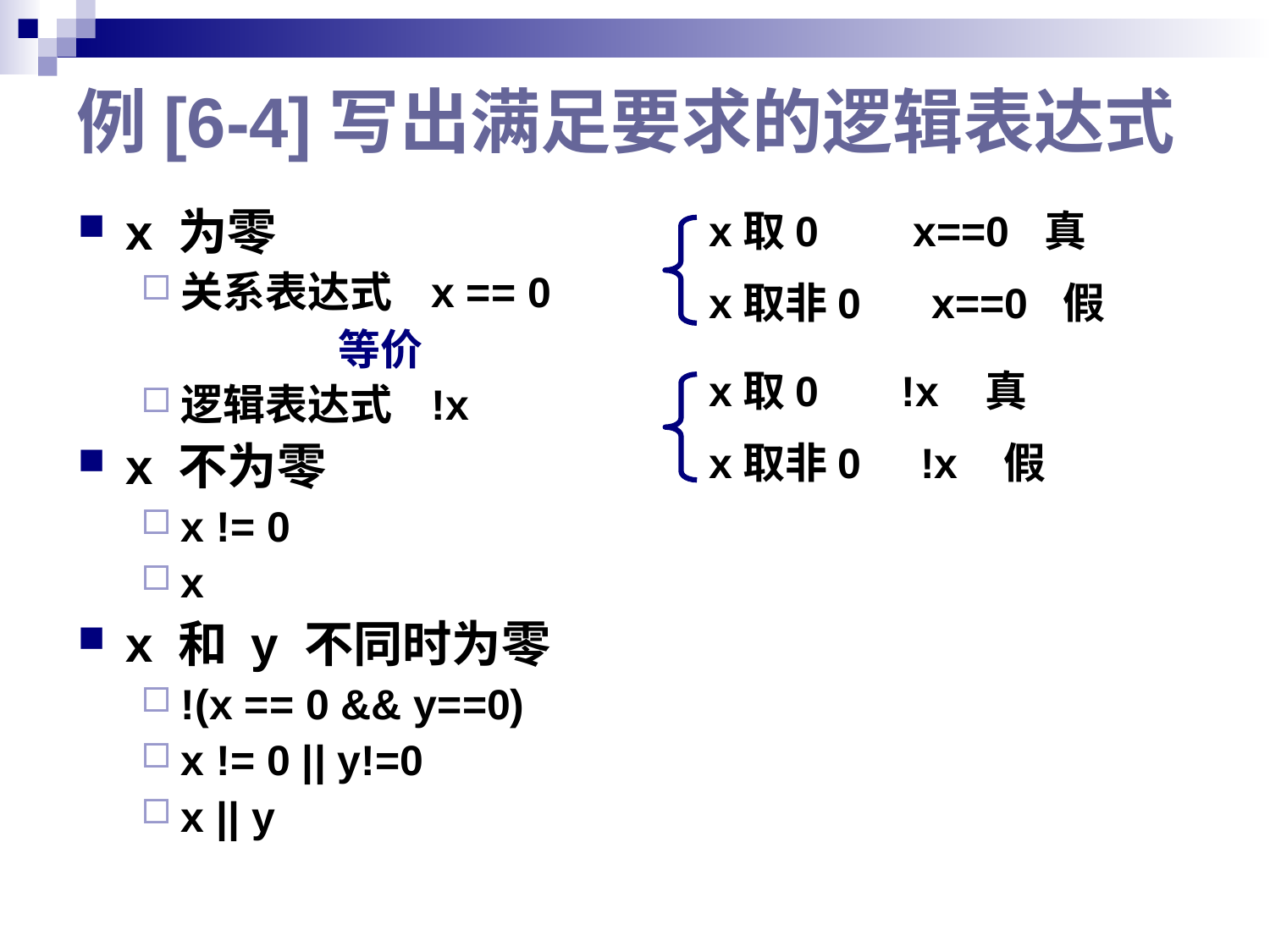

# 例[6-4]写出满足要求的逻辑表达式
x取0        x==0  真
x取非0      x==0  假
x 为零
关系表达式   x == 0

逻辑表达式   !x
x 不为零
x != 0
x
x 和 y 不同时为零
!(x == 0 && y==0)
x != 0 || y!=0
x || y

等价
x取0       !x   真
x取非0     !x   假